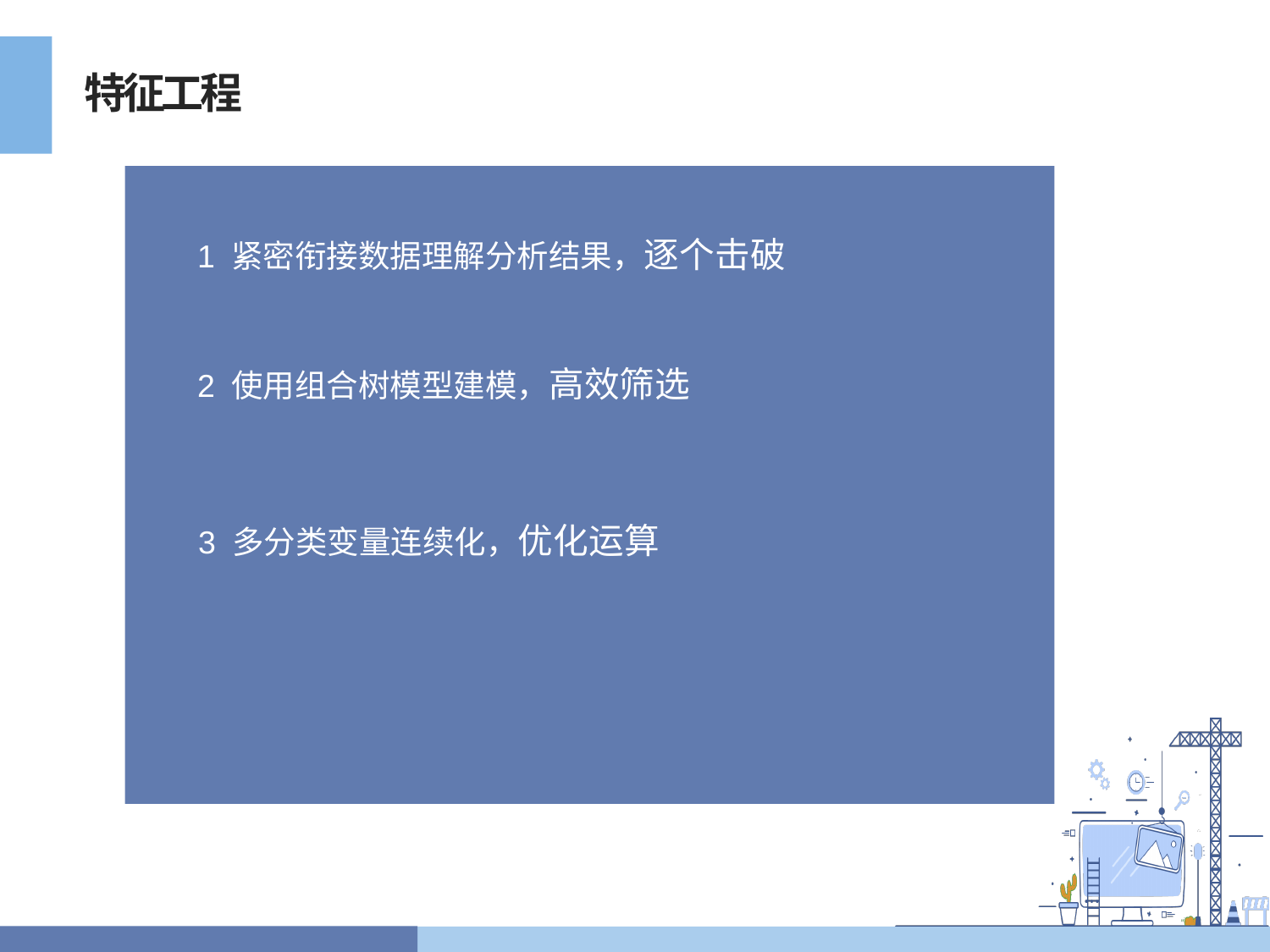

# 特征工程

1 紧密衔接数据理解分析结果，逐个击破
2 使用组合树模型建模，高效筛选
3 多分类变量连续化，优化运算